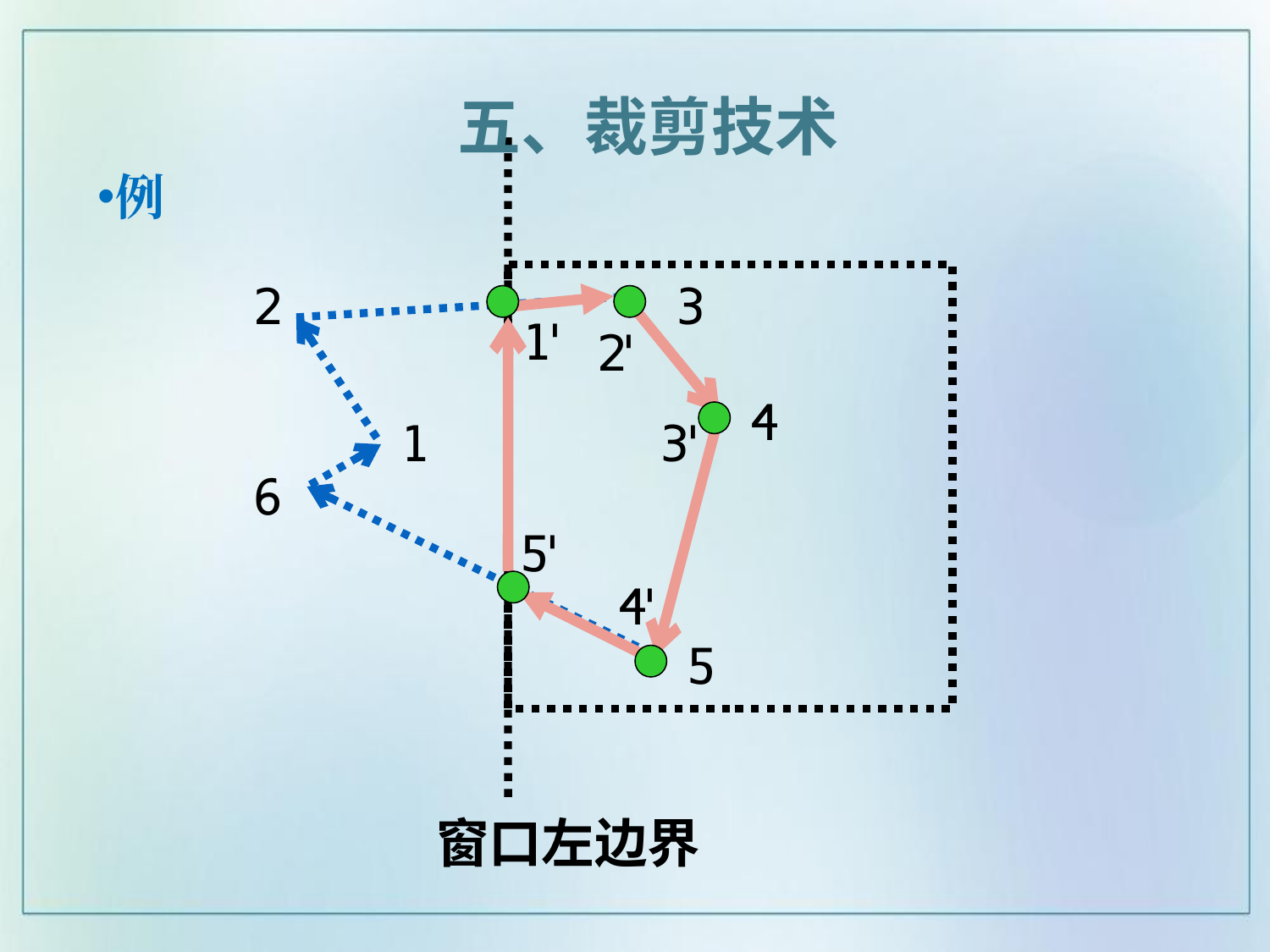

五、裁剪技术

2
3

1'

2'
4

1

3'

6

5'

4'

5

例
窗口左边界